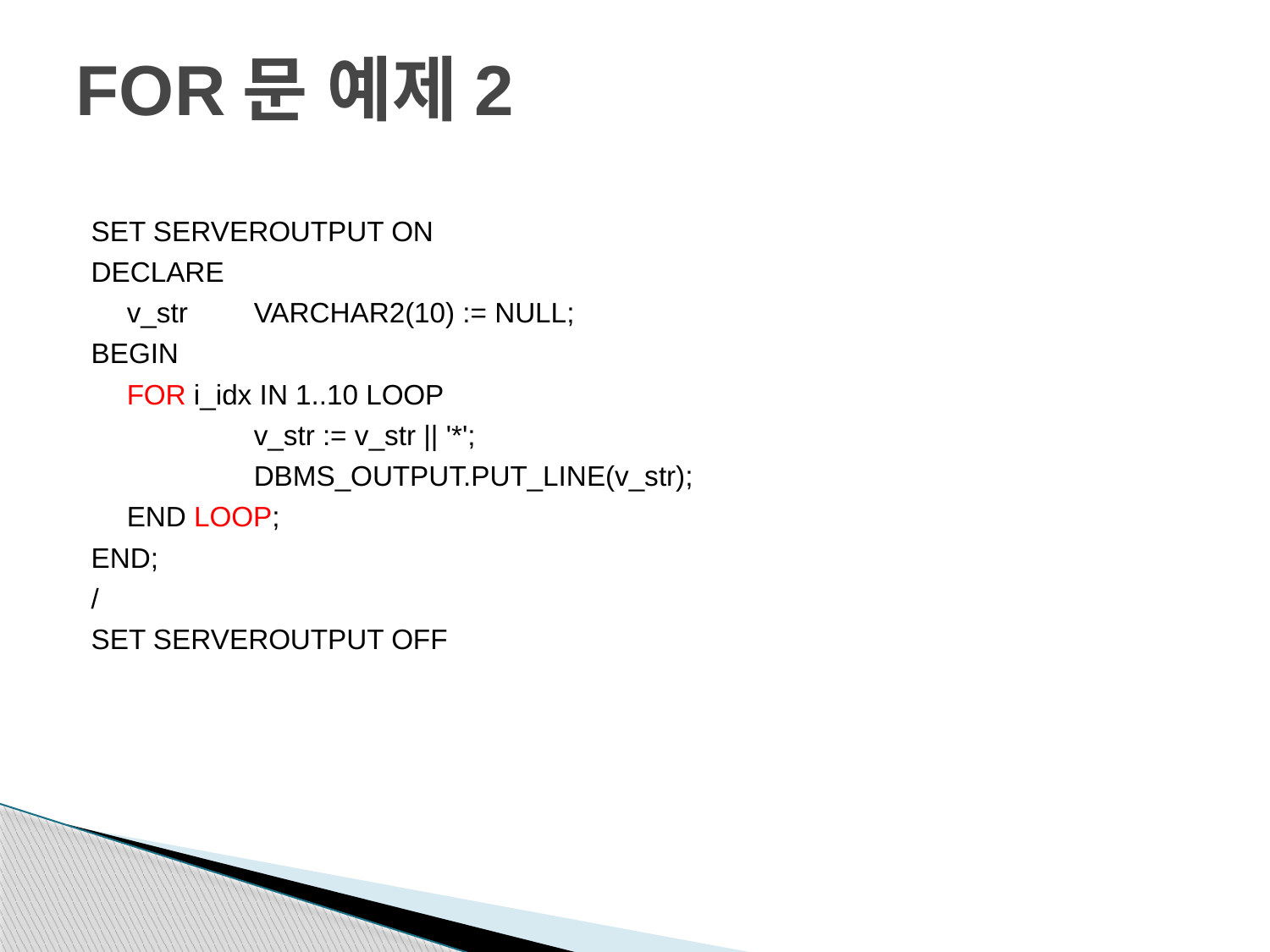

# FOR문 예제2

SET SERVEROUTPUT ON
DECLARE
	v_str	VARCHAR2(10) := NULL;
BEGIN
	FOR i_idx IN 1..10 LOOP
		v_str := v_str || '*';
		DBMS_OUTPUT.PUT_LINE(v_str);
	END LOOP;
END;
/
SET SERVEROUTPUT OFF